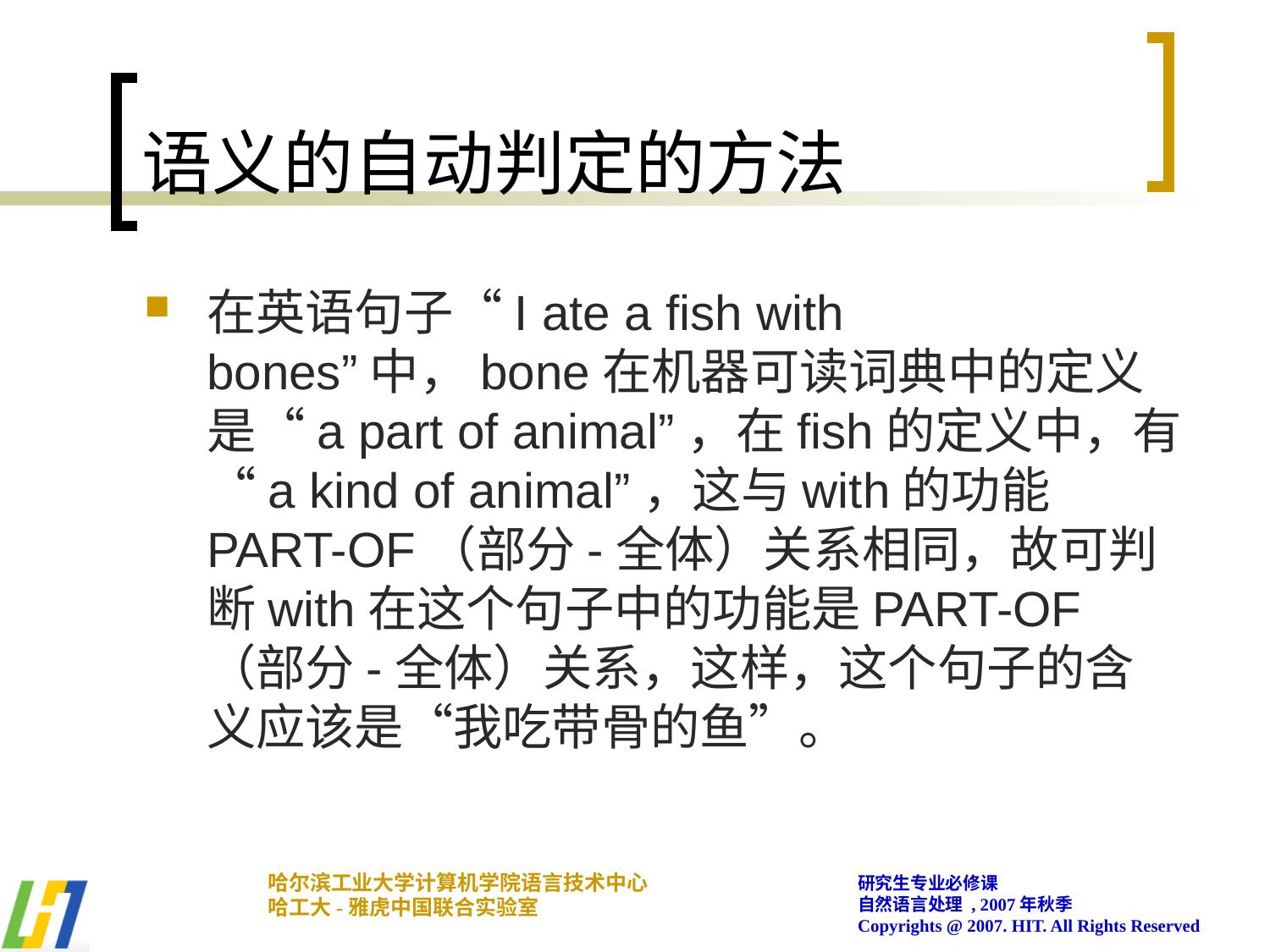

# 语义的自动判定的方法
在英语句子“I ate a fish with bones”中，bone在机器可读词典中的定义是“a part of animal”，在fish的定义中，有“a kind of animal”，这与with的功能PART-OF（部分-全体）关系相同，故可判断with在这个句子中的功能是PART-OF（部分-全体）关系，这样，这个句子的含义应该是“我吃带骨的鱼”。

哈尔滨工业大学计算机学院语言技术中心
哈工大-雅虎中国联合实验室
研究生专业必修课
自然语言处理 , 2007年秋季
Copyrights @ 2007. HIT. All Rights Reserved